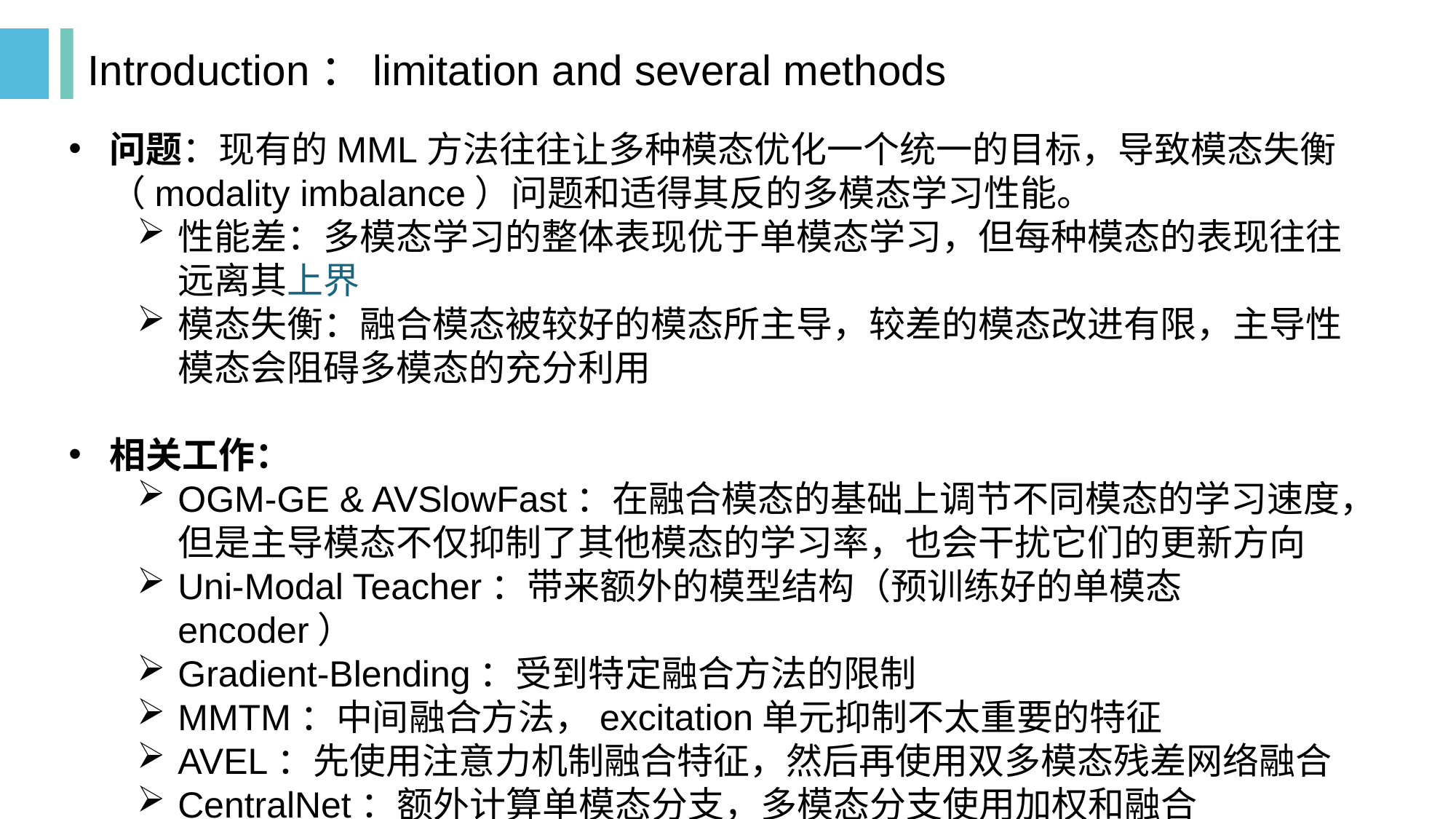

# Introduction：limitation and several methods
问题：现有的MML方法往往让多种模态优化一个统一的目标，导致模态失衡（modality imbalance）问题和适得其反的多模态学习性能。
性能差：多模态学习的整体表现优于单模态学习，但每种模态的表现往往远离其上界
模态失衡：融合模态被较好的模态所主导，较差的模态改进有限，主导性模态会阻碍多模态的充分利用

相关工作：
OGM-GE & AVSlowFast：在融合模态的基础上调节不同模态的学习速度，但是主导模态不仅抑制了其他模态的学习率，也会干扰它们的更新方向
Uni-Modal Teacher：带来额外的模型结构（预训练好的单模态encoder）
Gradient-Blending：受到特定融合方法的限制
MMTM：中间融合方法，excitation单元抑制不太重要的特征
AVEL：先使用注意力机制融合特征，然后再使用双多模态残差网络融合
CentralNet：额外计算单模态分支，多模态分支使用加权和融合